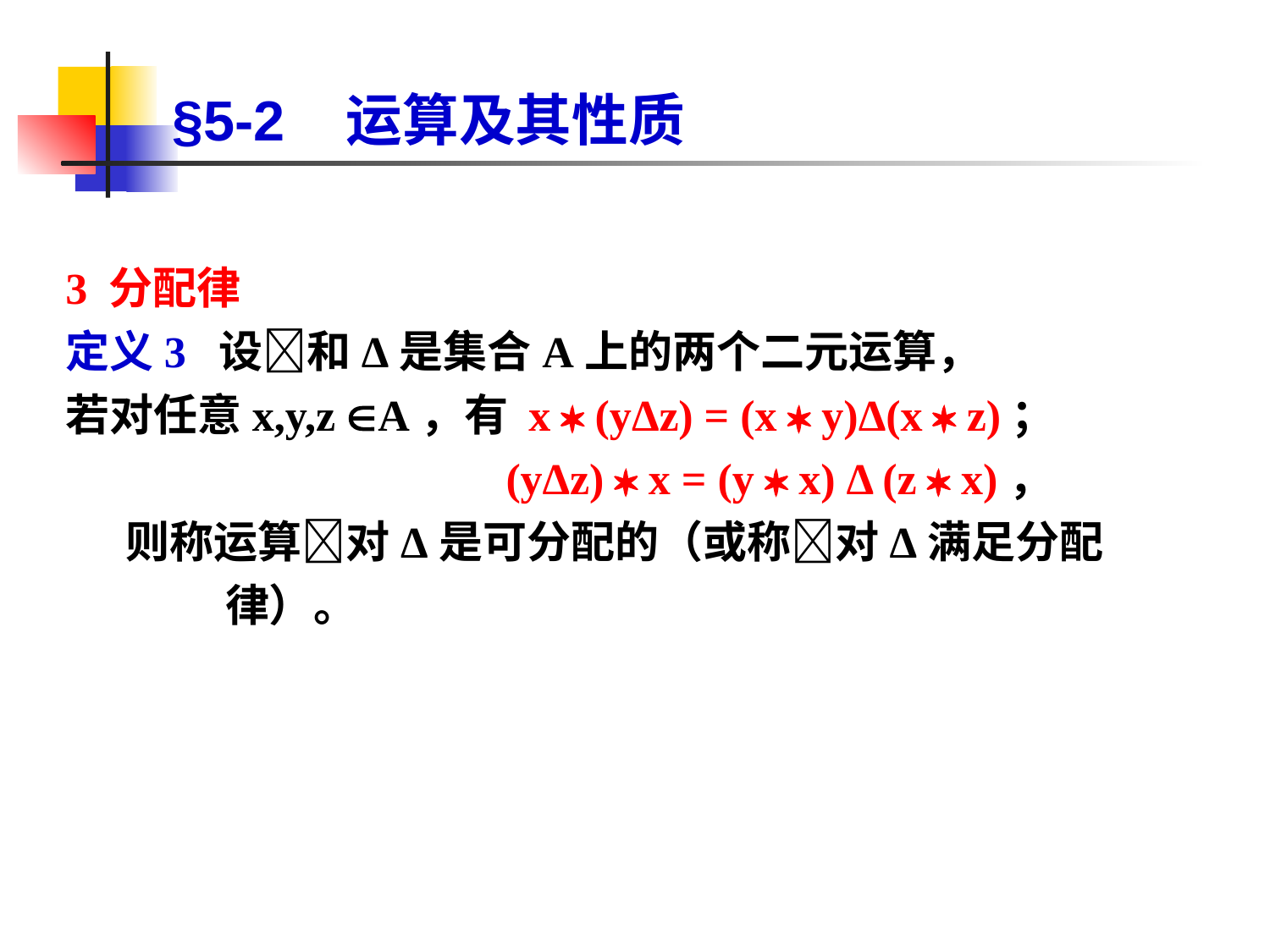

# §5-2   运算及其性质
3 分配律
定义3  设∗和Δ是集合A上的两个二元运算，
若对任意x,y,z ∈A，有 x ∗ (yΔz) = (x ∗ y)Δ(x ∗ z)；
                                        (yΔz) ∗ x = (y ∗ x) Δ (z ∗ x)，
     则称运算∗对Δ是可分配的（或称∗对Δ满足分配律）。

14